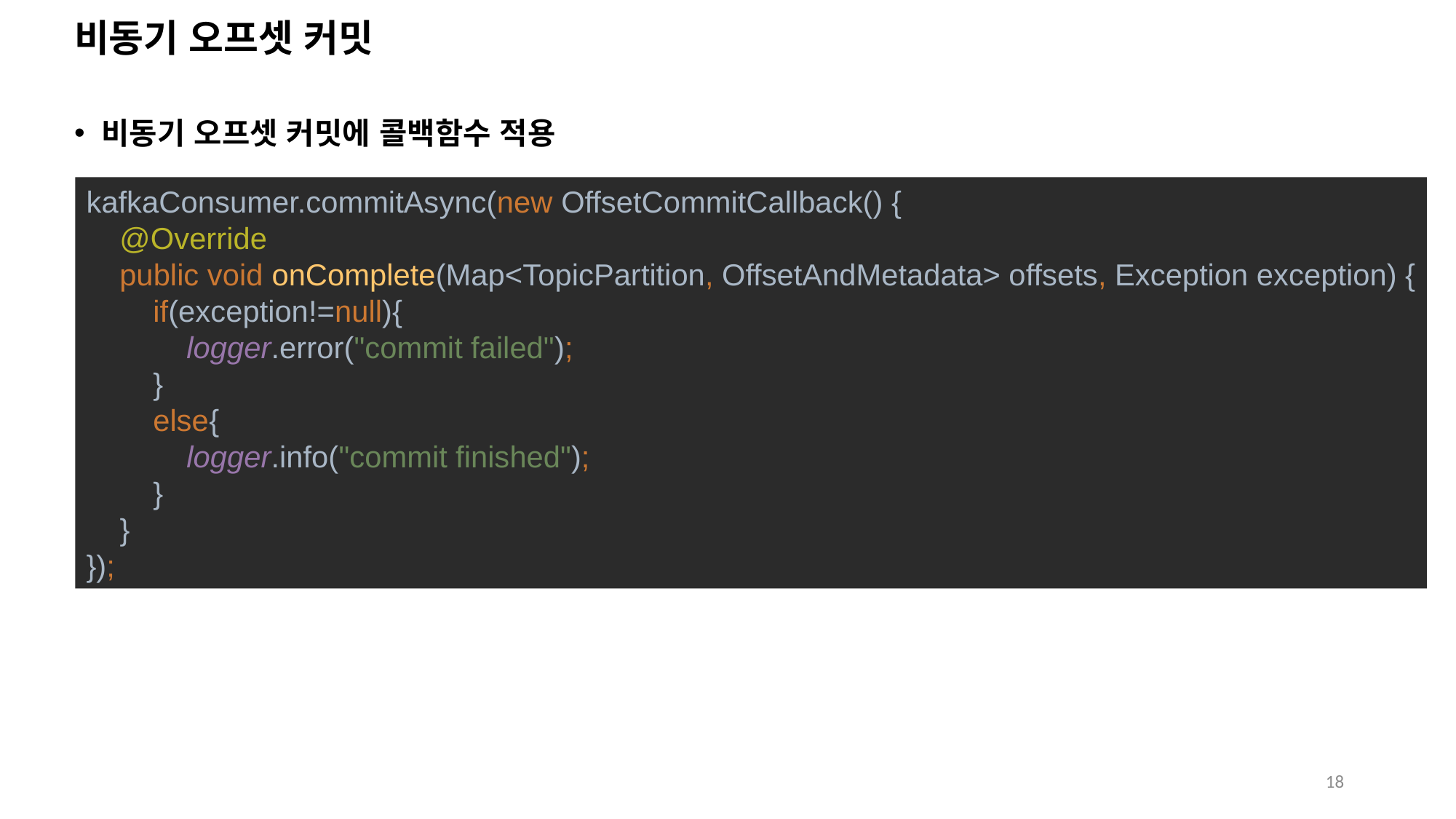

# 비동기 오프셋 커밋
비동기 오프셋 커밋에 콜백함수 적용

kafkaConsumer.commitAsync(new OffsetCommitCallback() {
    @Override
    public void onComplete(Map<TopicPartition, OffsetAndMetadata> offsets, Exception exception) {
        if(exception!=null){
            logger.error("commit failed");
        }
        else{
            logger.info("commit finished");
        }
    }
});
18